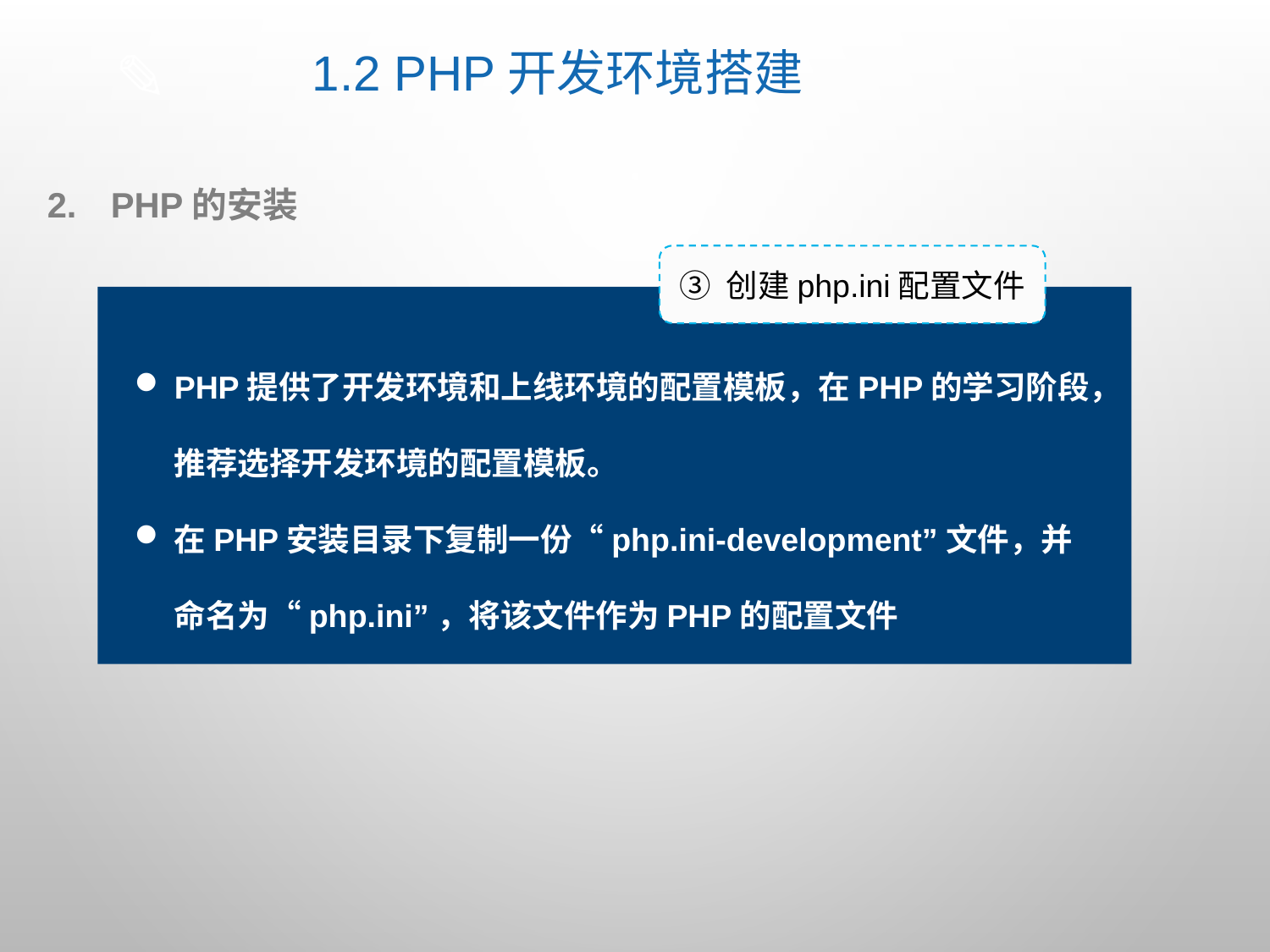

# 1.2 PHP开发环境搭建
PHP的安装
③ 创建php.ini配置文件

PHP提供了开发环境和上线环境的配置模板，在PHP的学习阶段，推荐选择开发环境的配置模板。
在PHP安装目录下复制一份“php.ini-development”文件，并命名为“php.ini”，将该文件作为PHP的配置文件